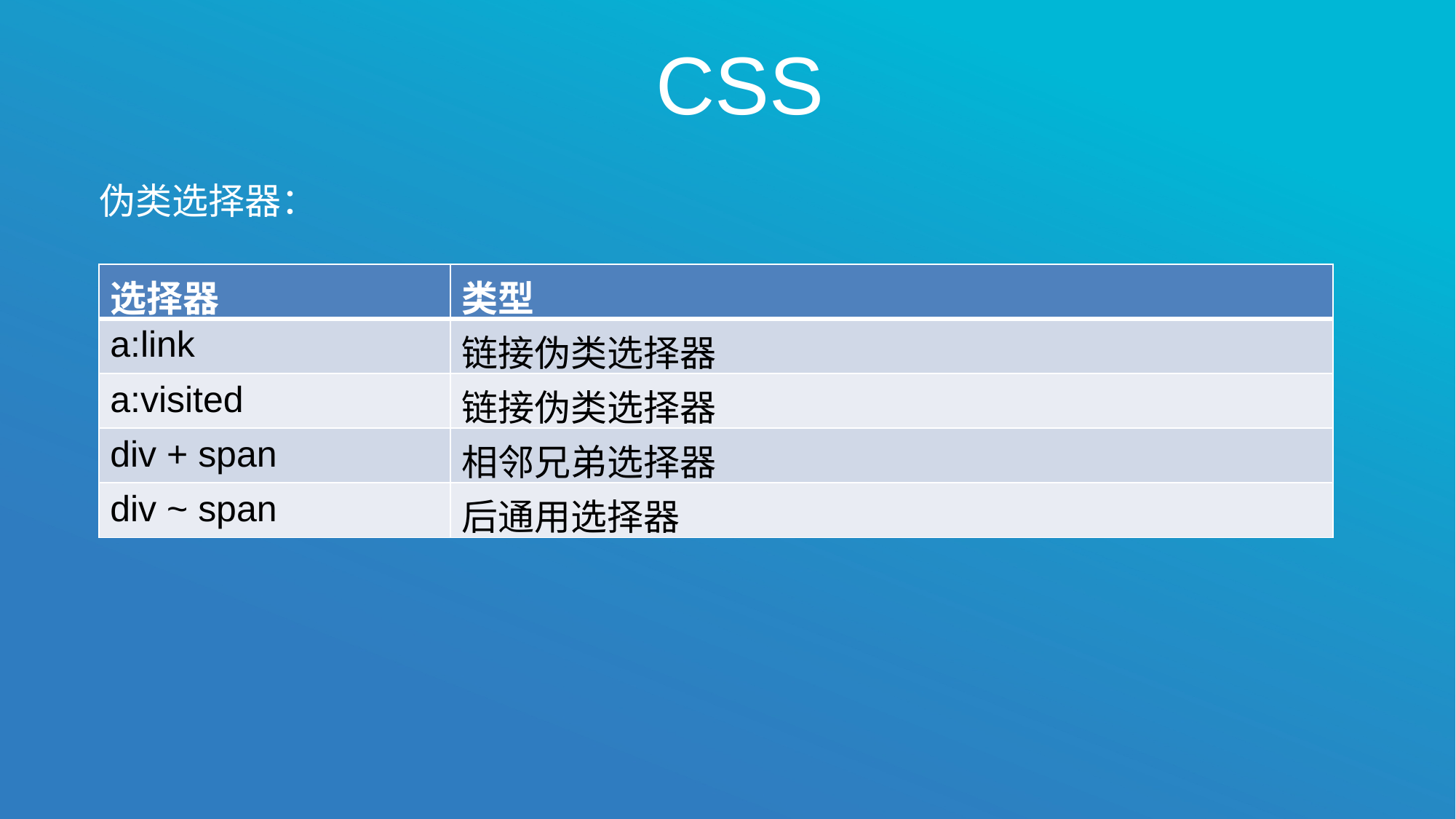

# CSS
伪类选择器：
| 选择器 | 类型 |
| --- | --- |
| a:link | 链接伪类选择器 |
| a:visited | 链接伪类选择器 |
| div + span | 相邻兄弟选择器 |
| div ~ span | 后通用选择器 |